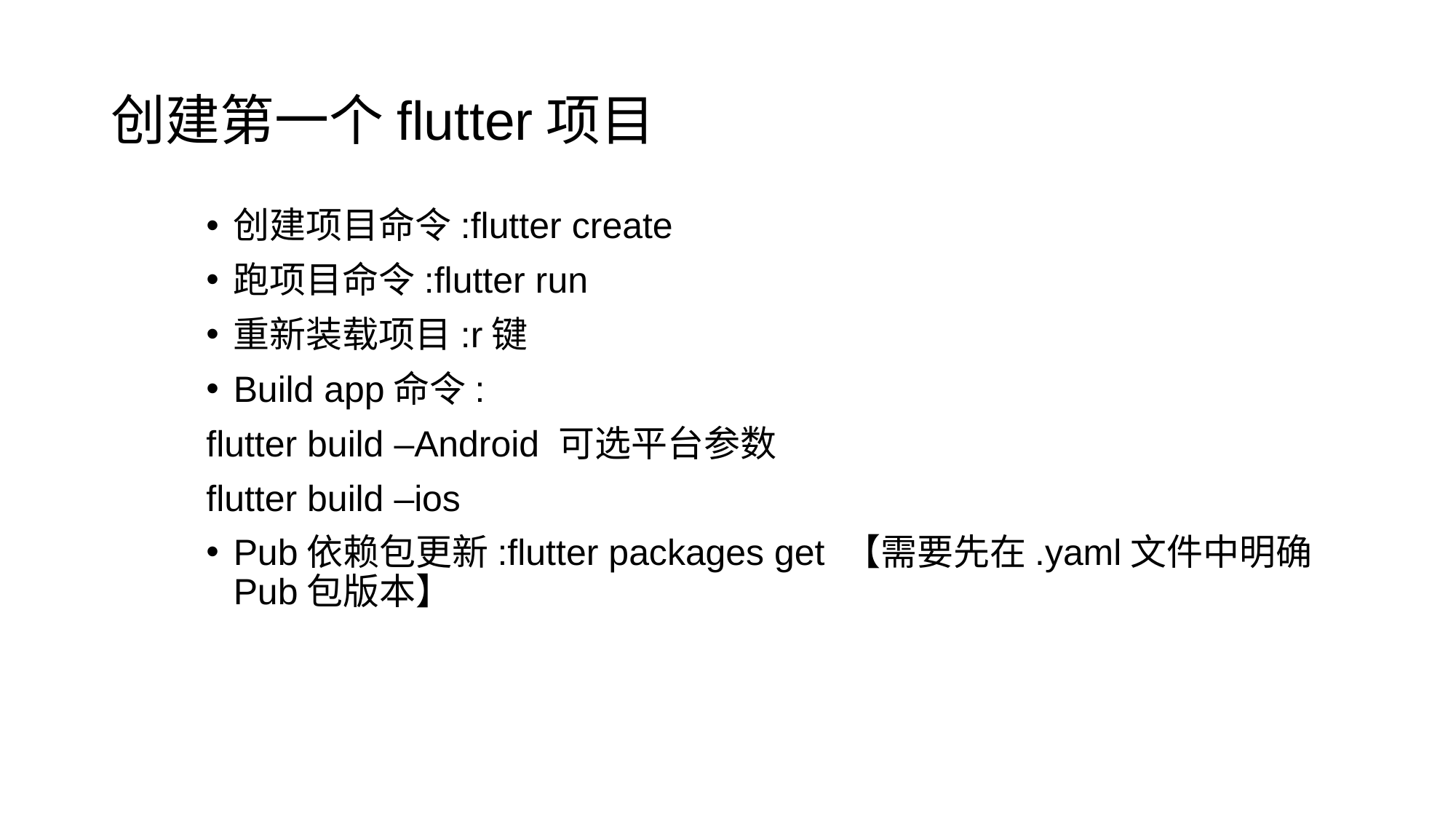

# 创建第一个flutter项目
创建项目命令:flutter create
跑项目命令:flutter run
重新装载项目:r键
Build app命令:
flutter build –Android 可选平台参数
flutter build –ios
Pub依赖包更新:flutter packages get 【需要先在.yaml文件中明确Pub包版本】